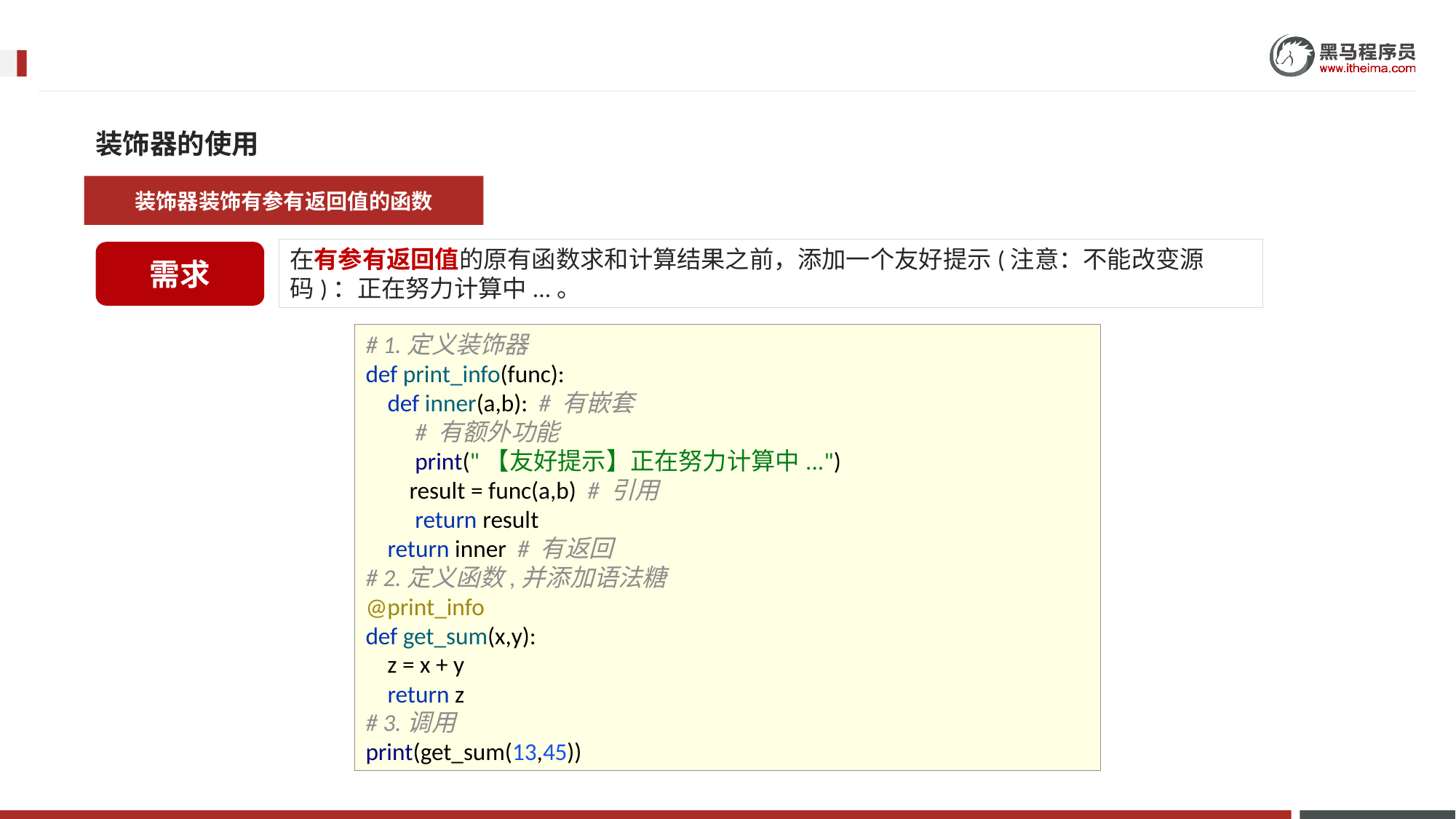

装饰器的使用
装饰器装饰有参有返回值的函数
在有参有返回值的原有函数求和计算结果之前，添加一个友好提示(注意：不能改变源码)：正在努力计算中...。
需求
# 1.定义装饰器 def print_info(func): def inner(a,b):  # 有嵌套 # 有额外功能 print("【友好提示】正在努力计算中...") result = func(a,b)  # 引用 return result return inner  # 有返回 # 2.定义函数,并添加语法糖 @print_info def get_sum(x,y): z = x + y return z # 3.调用 print(get_sum(13,45))